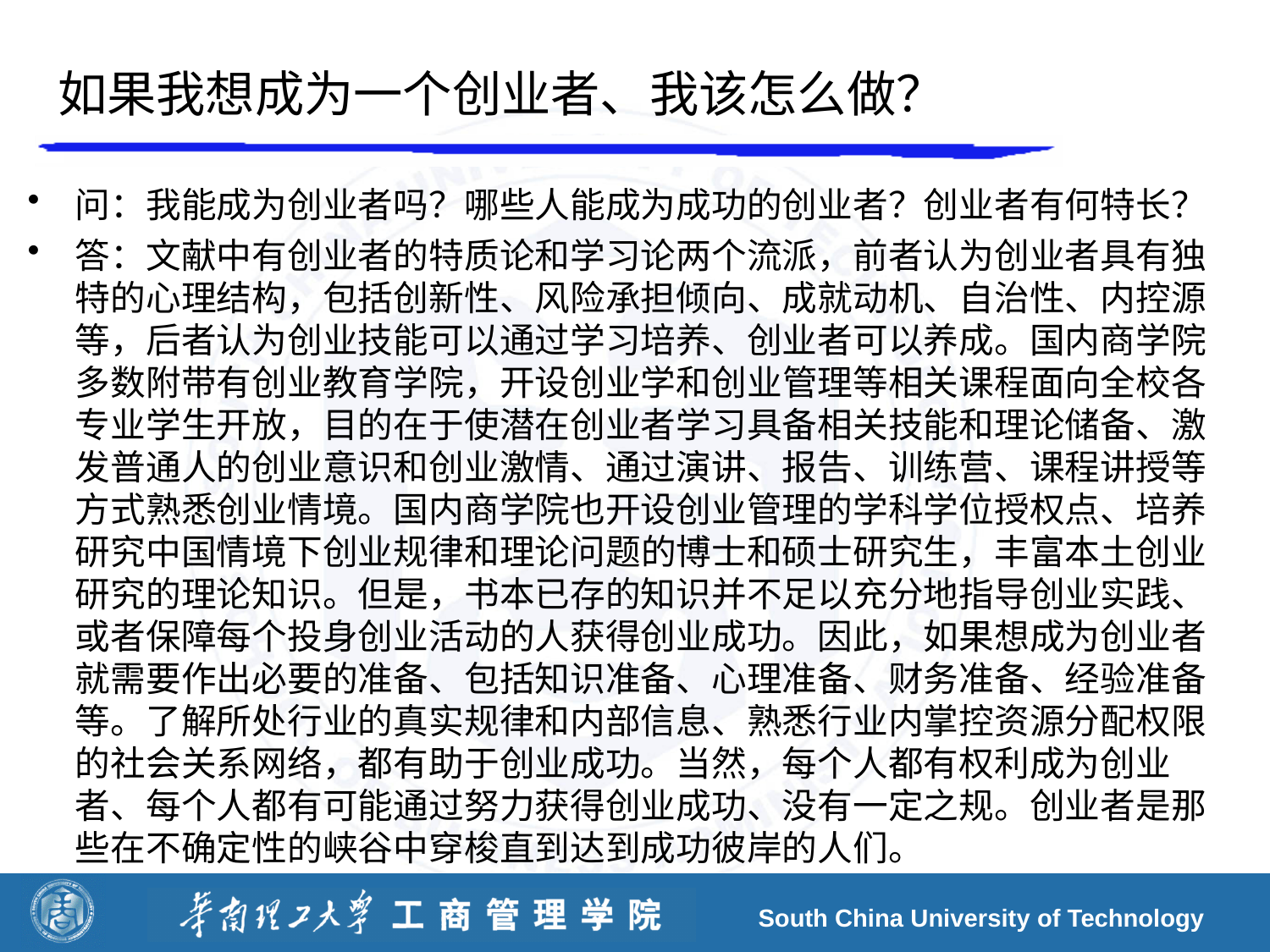

# 如果我想成为一个创业者、我该怎么做？
问：我能成为创业者吗？哪些人能成为成功的创业者？创业者有何特长？
答：文献中有创业者的特质论和学习论两个流派，前者认为创业者具有独特的心理结构，包括创新性、风险承担倾向、成就动机、自治性、内控源等，后者认为创业技能可以通过学习培养、创业者可以养成。国内商学院多数附带有创业教育学院，开设创业学和创业管理等相关课程面向全校各专业学生开放，目的在于使潜在创业者学习具备相关技能和理论储备、激发普通人的创业意识和创业激情、通过演讲、报告、训练营、课程讲授等方式熟悉创业情境。国内商学院也开设创业管理的学科学位授权点、培养研究中国情境下创业规律和理论问题的博士和硕士研究生，丰富本土创业研究的理论知识。但是，书本已存的知识并不足以充分地指导创业实践、或者保障每个投身创业活动的人获得创业成功。因此，如果想成为创业者就需要作出必要的准备、包括知识准备、心理准备、财务准备、经验准备等。了解所处行业的真实规律和内部信息、熟悉行业内掌控资源分配权限的社会关系网络，都有助于创业成功。当然，每个人都有权利成为创业者、每个人都有可能通过努力获得创业成功、没有一定之规。创业者是那些在不确定性的峡谷中穿梭直到达到成功彼岸的人们。
South China University of Technology